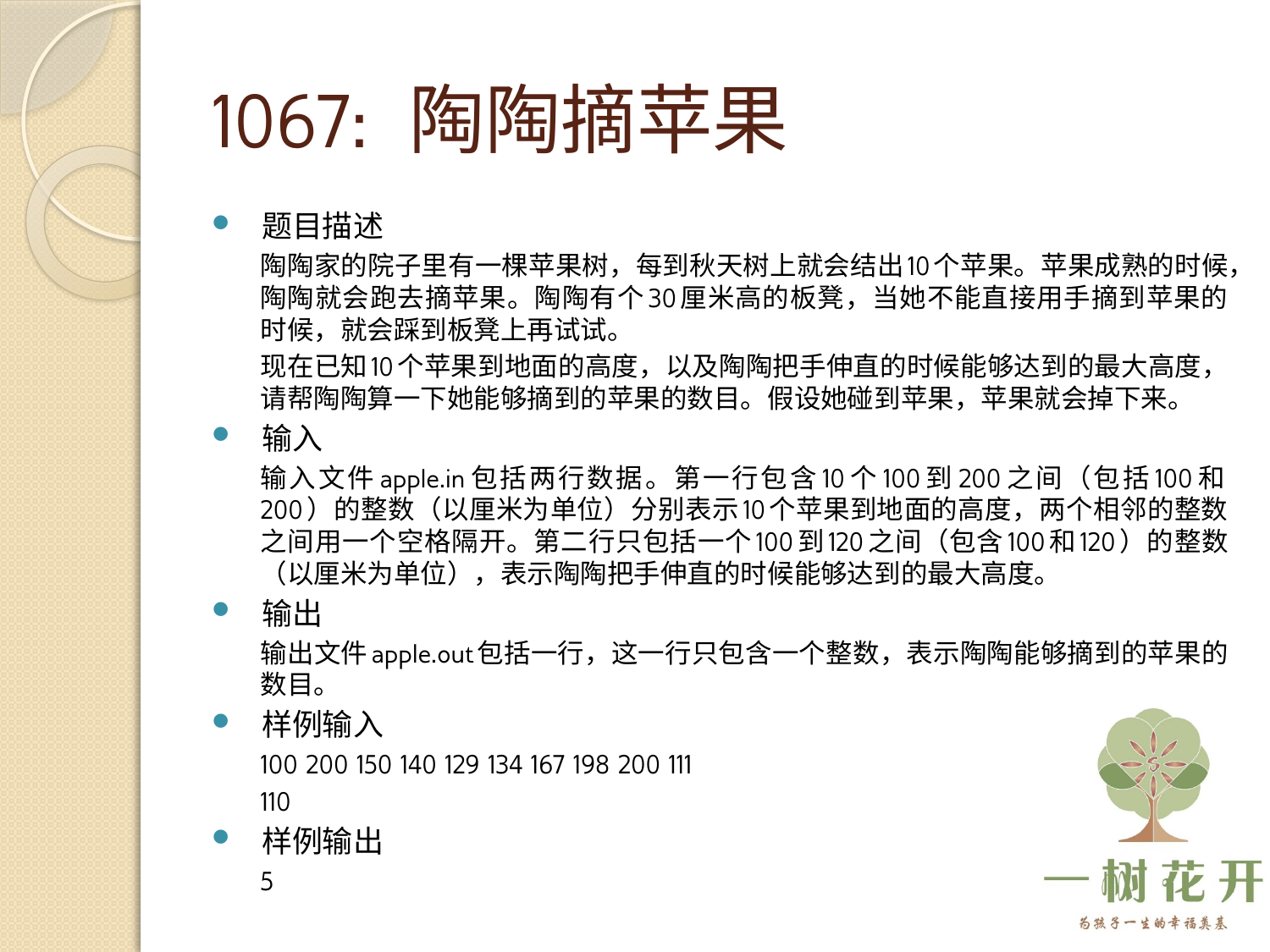

# 1067: 陶陶摘苹果
题目描述
陶陶家的院子里有一棵苹果树，每到秋天树上就会结出10个苹果。苹果成熟的时候，陶陶就会跑去摘苹果。陶陶有个30厘米高的板凳，当她不能直接用手摘到苹果的时候，就会踩到板凳上再试试。
现在已知10个苹果到地面的高度，以及陶陶把手伸直的时候能够达到的最大高度，请帮陶陶算一下她能够摘到的苹果的数目。假设她碰到苹果，苹果就会掉下来。
输入
输入文件apple.in包括两行数据。第一行包含10个100到200之间（包括100和200）的整数（以厘米为单位）分别表示10个苹果到地面的高度，两个相邻的整数之间用一个空格隔开。第二行只包括一个100到120之间（包含100和120）的整数（以厘米为单位），表示陶陶把手伸直的时候能够达到的最大高度。
输出
输出文件apple.out包括一行，这一行只包含一个整数，表示陶陶能够摘到的苹果的数目。
样例输入
100 200 150 140 129 134 167 198 200 111
110
样例输出
5